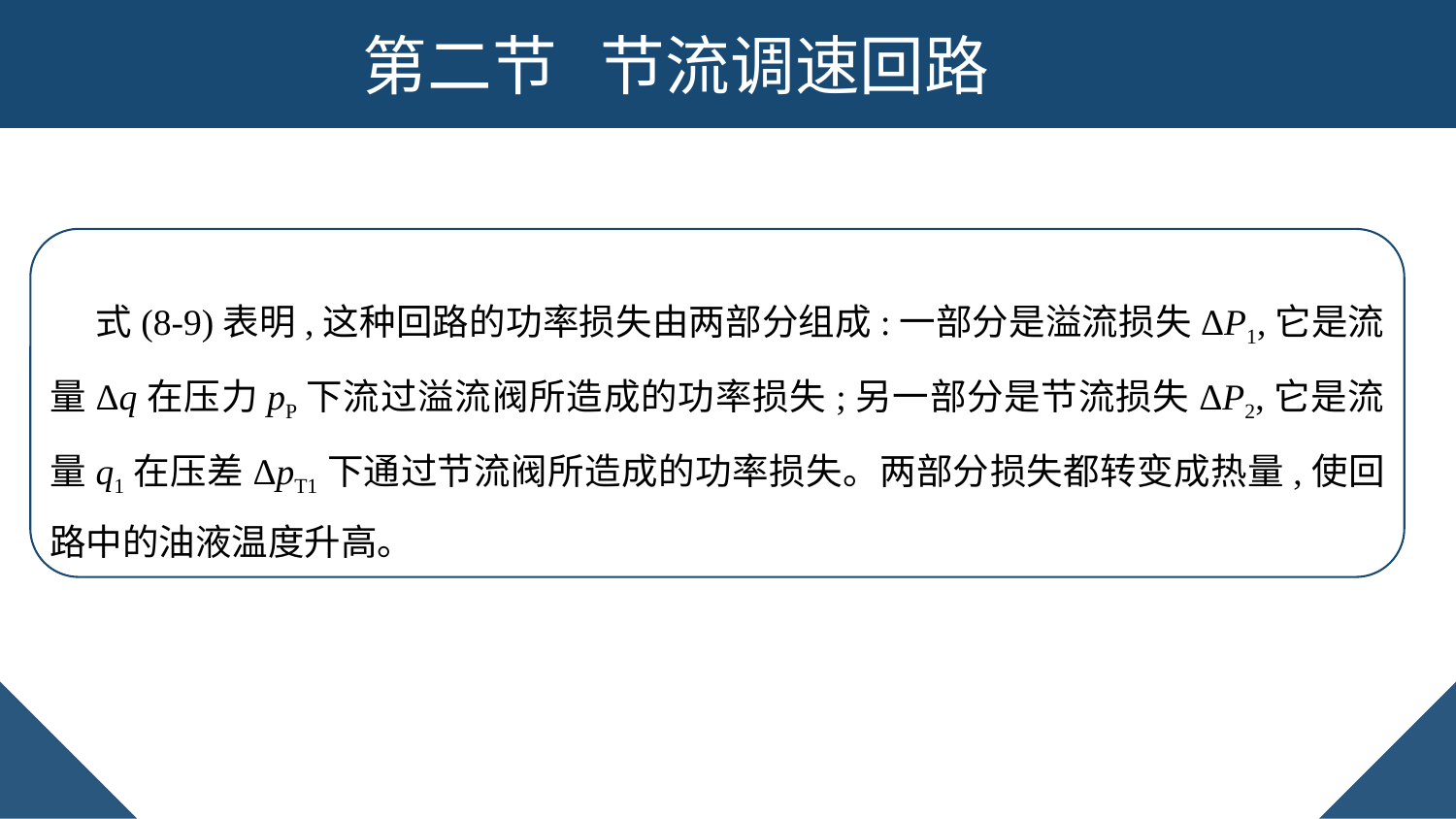

第二节   节流调速回路

式(8-9)表明,这种回路的功率损失由两部分组成:一部分是溢流损失ΔP1,它是流量Δq在压力pP下流过溢流阀所造成的功率损失;另一部分是节流损失ΔP2,它是流量q1在压差ΔpT1下通过节流阀所造成的功率损失。两部分损失都转变成热量,使回路中的油液温度升高。